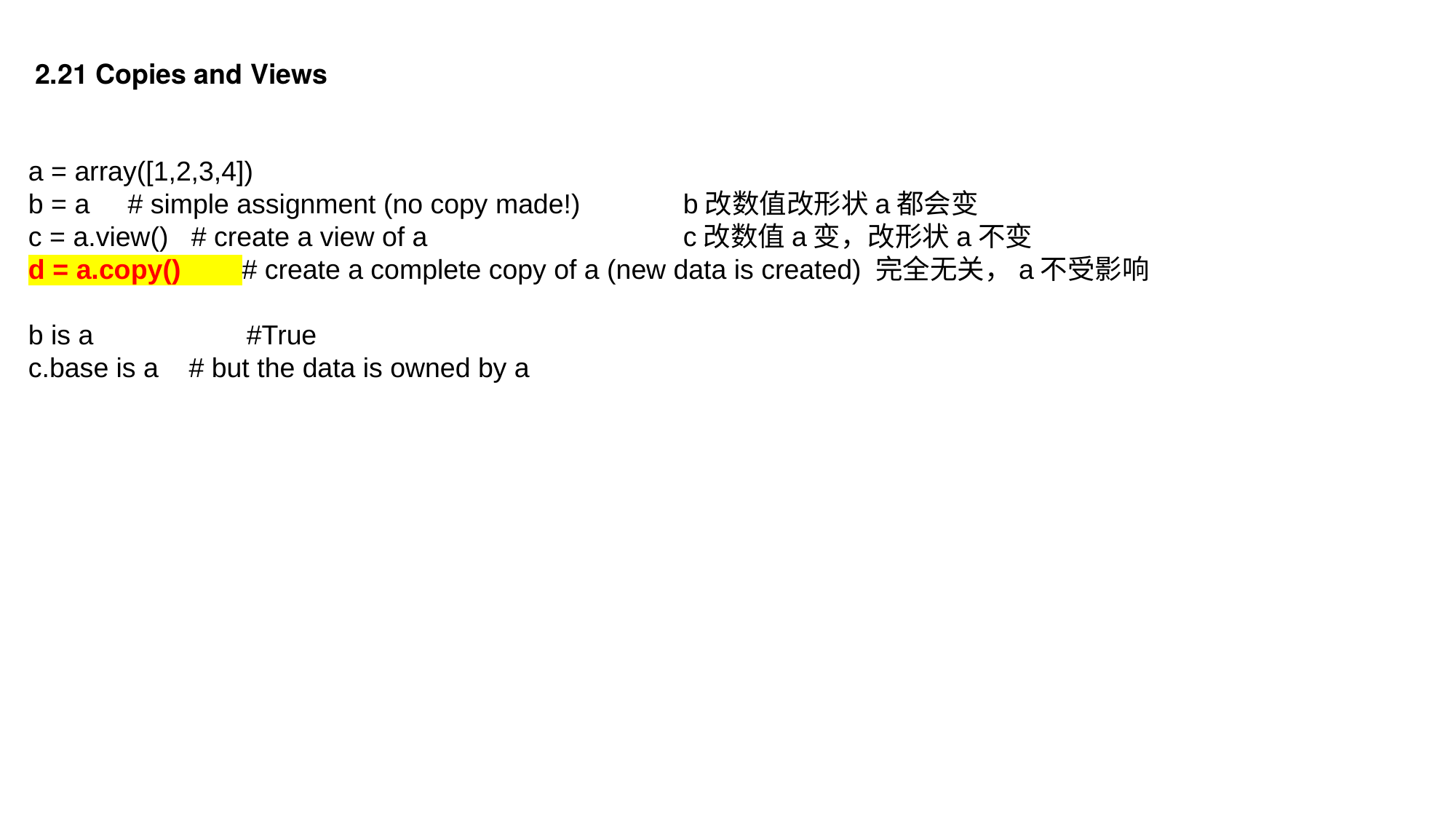

2.21 Copies and Views
a = array([1,2,3,4])
b = a     # simple assignment (no copy made!)    	b改数值改形状a都会变
c = a.view()   # create a view of a			c改数值a变，改形状a不变
d = a.copy()        # create a complete copy of a (new data is created) 完全无关，a不受影响

b is a 		#True
c.base is a    # but the data is owned by a